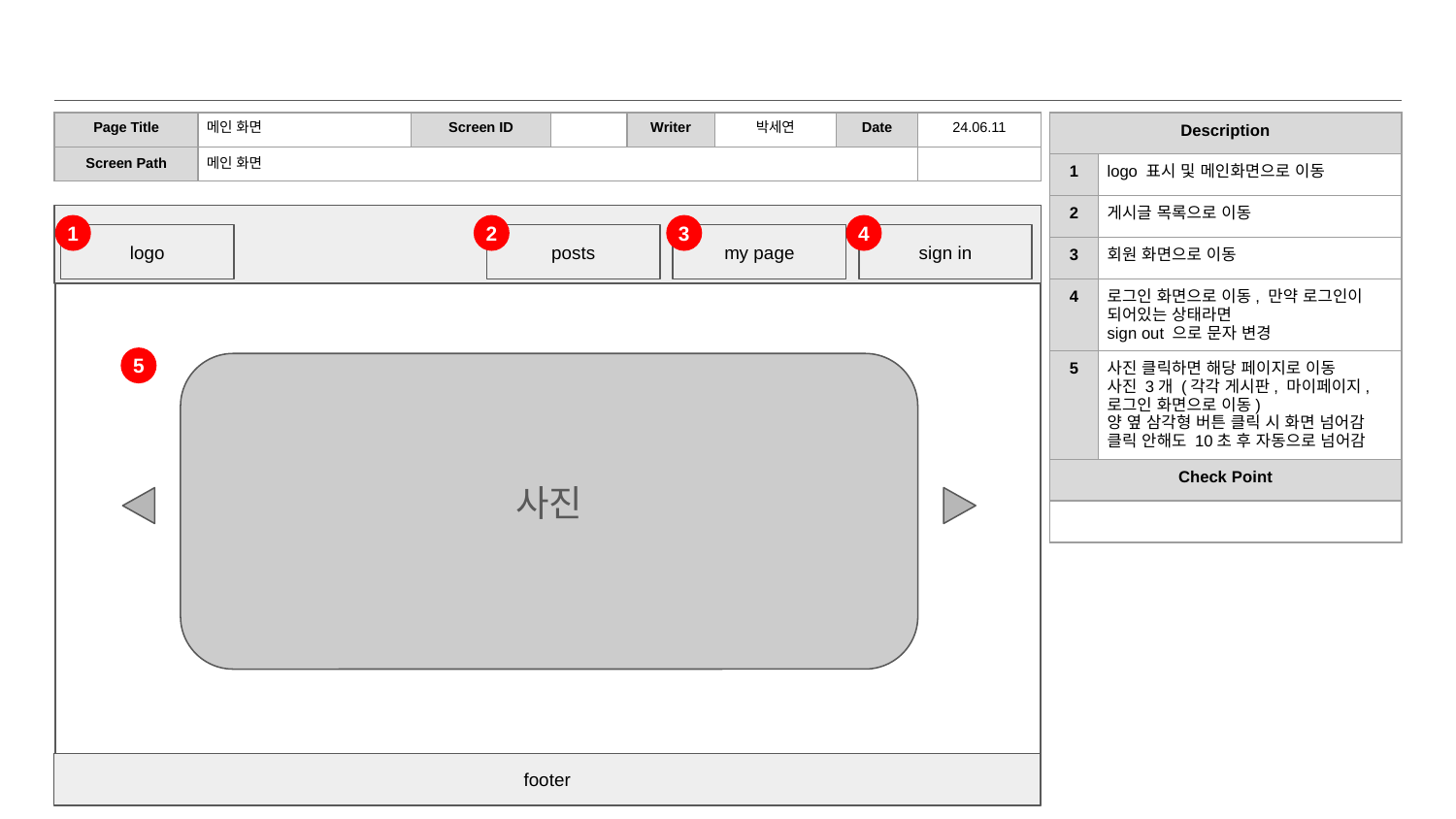

| Page Title | 메인 화면 | Screen ID |  | Writer | 박세연 | Date | 24.06.11 |
| --- | --- | --- | --- | --- | --- | --- | --- |
| Screen Path | 메인 화면 |  |  |  |  |  |  |
| Description |  |
| --- | --- |
| 1 | logo 표시 및 메인화면으로 이동 |
| 2 | 게시글 목록으로 이동 |
| 3 | 회원 화면으로 이동 |
| 4 | 로그인 화면으로 이동, 만약 로그인이 되어있는 상태라면 sign out 으로 문자 변경 |
| 5 | 사진 클릭하면 해당 페이지로 이동 사진 3개 (각각 게시판, 마이페이지, 로그인 화면으로 이동) 양 옆 삼각형 버튼 클릭 시 화면 넘어감 클릭 안해도 10초 후 자동으로 넘어감 |
| Check Point |  |
|  |  |

1
2
3
4
logo
posts
my page
sign in
5

사진

footer
footer